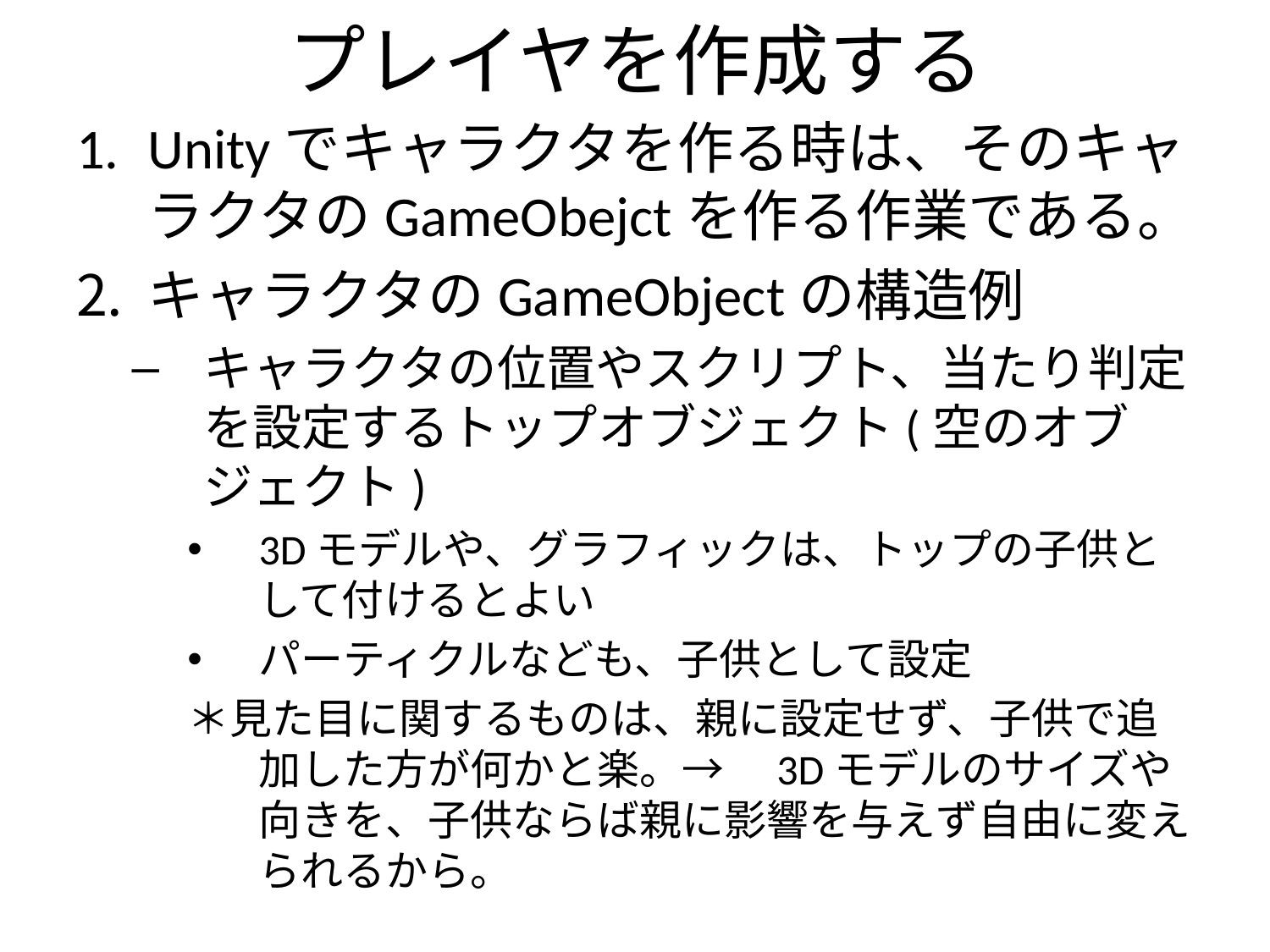

# プレイヤを作成する
Unityでキャラクタを作る時は、そのキャラクタのGameObejctを作る作業である。
キャラクタのGameObjectの構造例
キャラクタの位置やスクリプト、当たり判定を設定するトップオブジェクト(空のオブジェクト)
3Dモデルや、グラフィックは、トップの子供として付けるとよい
パーティクルなども、子供として設定
＊見た目に関するものは、親に設定せず、子供で追加した方が何かと楽。→　3Dモデルのサイズや向きを、子供ならば親に影響を与えず自由に変えられるから。